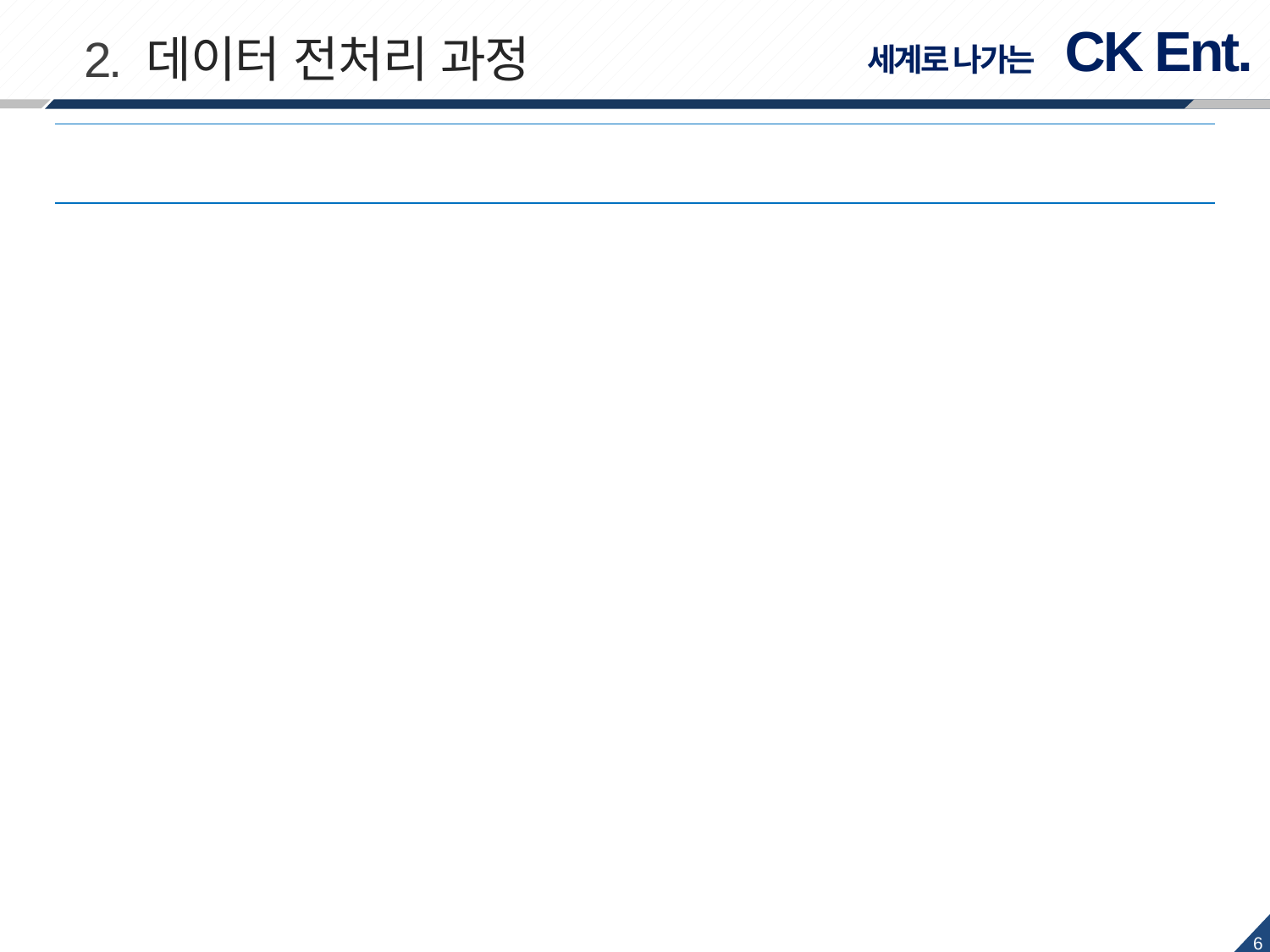

세계로 나가는 CK Ent.
 2. 데이터 전처리 과정